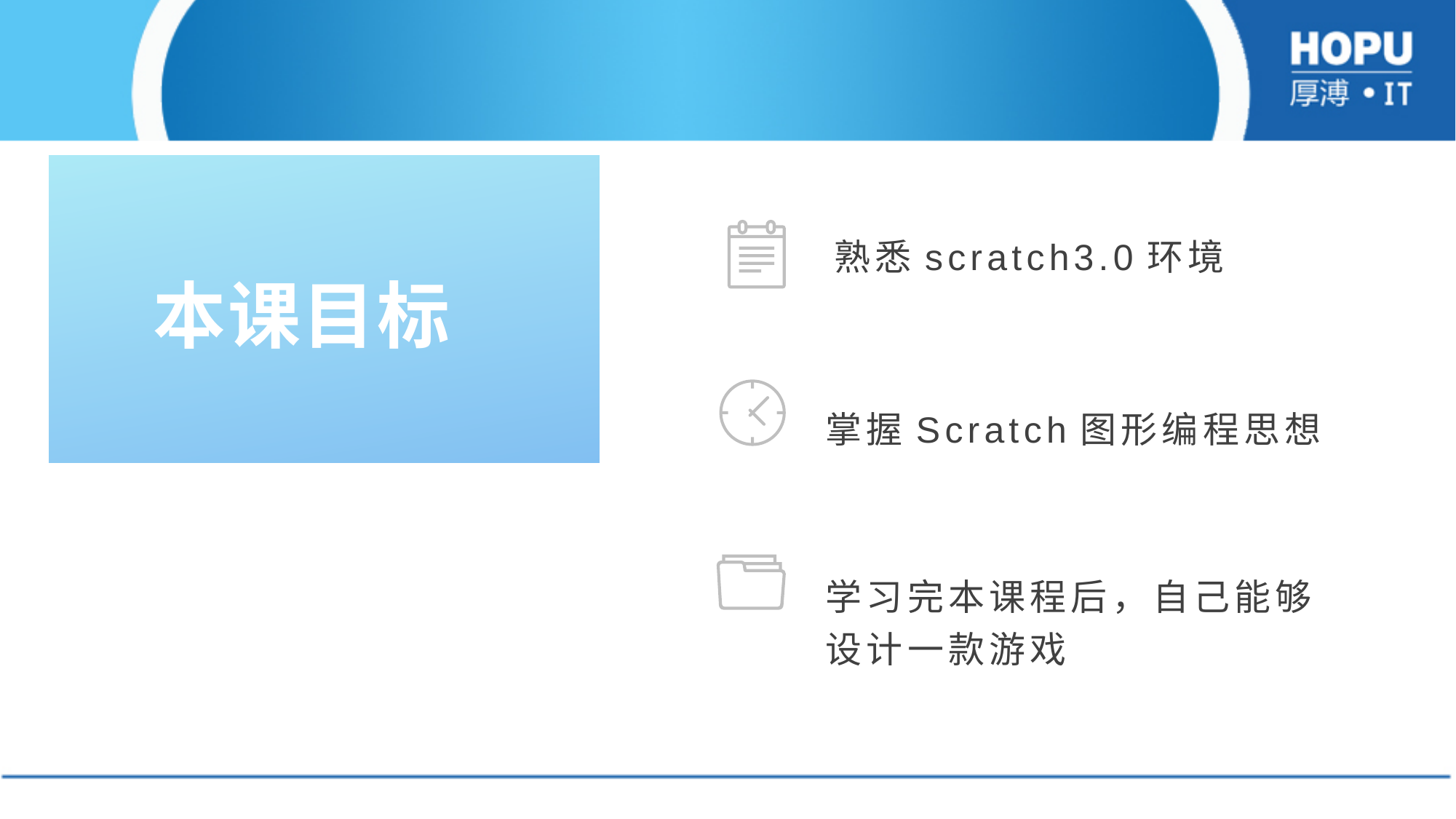

熟悉scratch3.0环境
本课目标

掌握Scratch图形编程思想

学习完本课程后，自己能够设计一款游戏
熟练使用操作系统常用技巧 以及进行网络配置